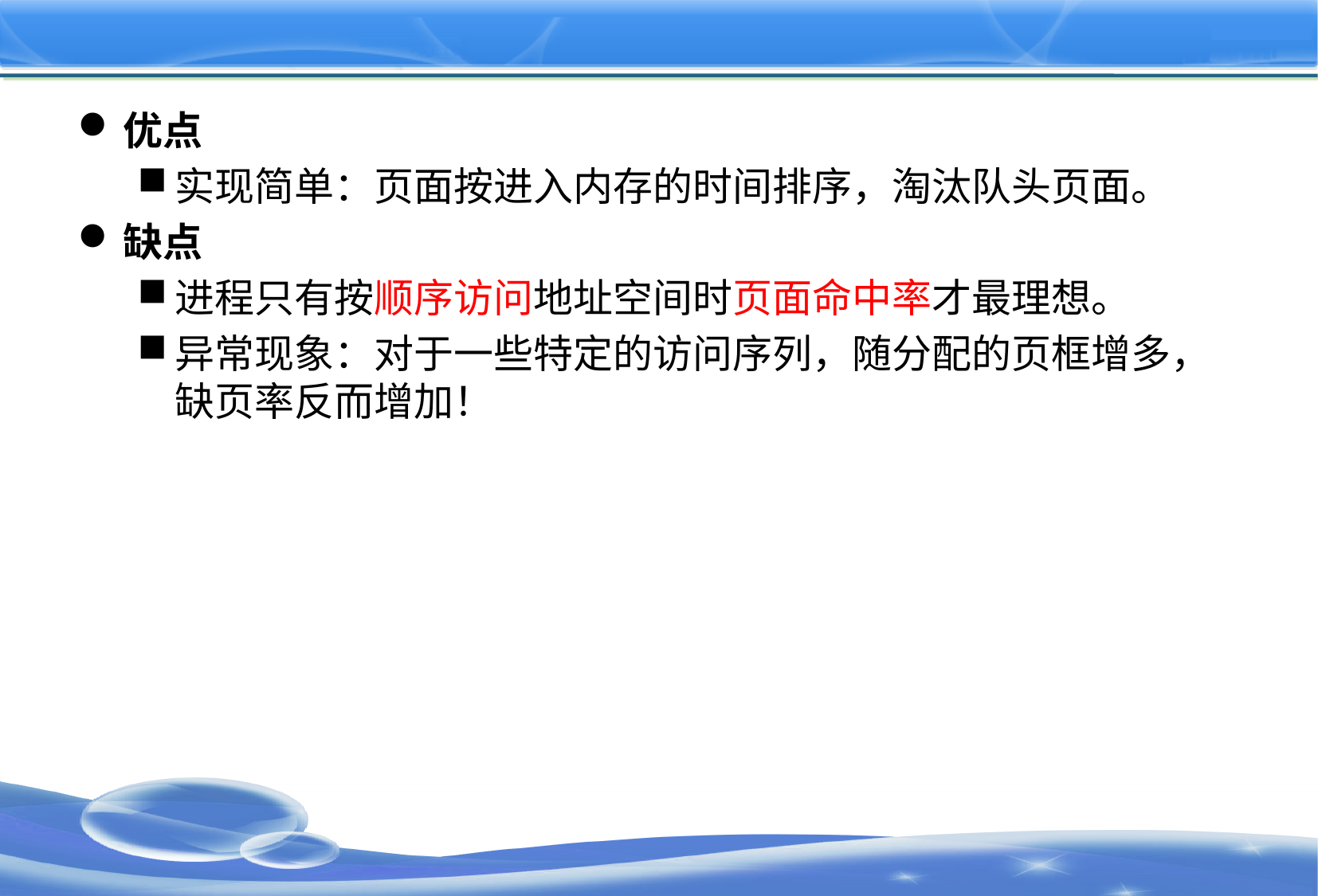

#
优点
实现简单：页面按进入内存的时间排序，淘汰队头页面。
缺点
进程只有按顺序访问地址空间时页面命中率才最理想。
异常现象：对于一些特定的访问序列，随分配的页框增多，缺页率反而增加！